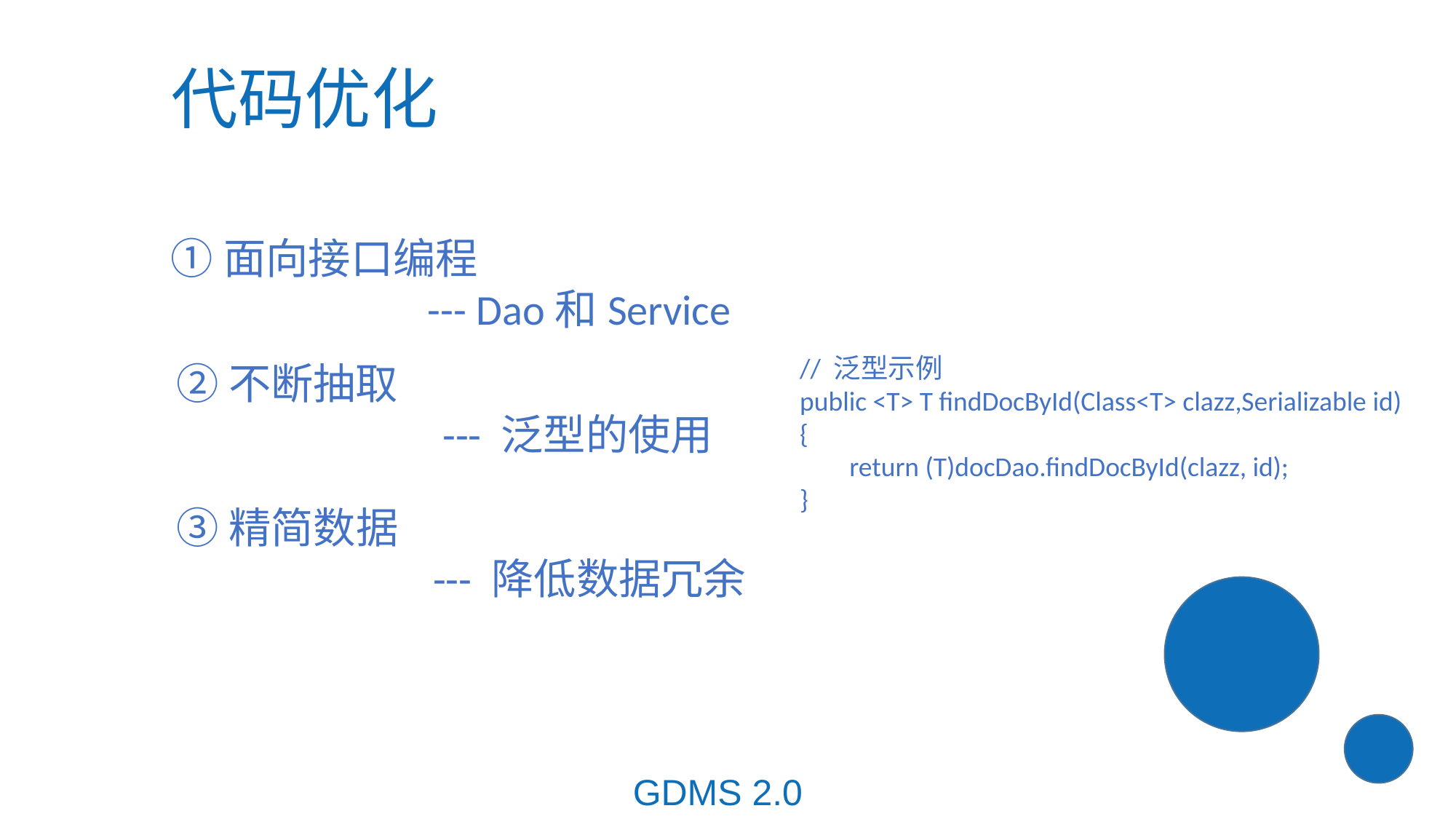

代码优化
①面向接口编程
		    --- Dao和Service
// 泛型示例
public <T> T findDocById(Class<T> clazz,Serializable id)
{
        return (T)docDao.findDocById(clazz, id);
}
②不断抽取
		     --- 泛型的使用
③精简数据
		    --- 降低数据冗余

GDMS 2.0